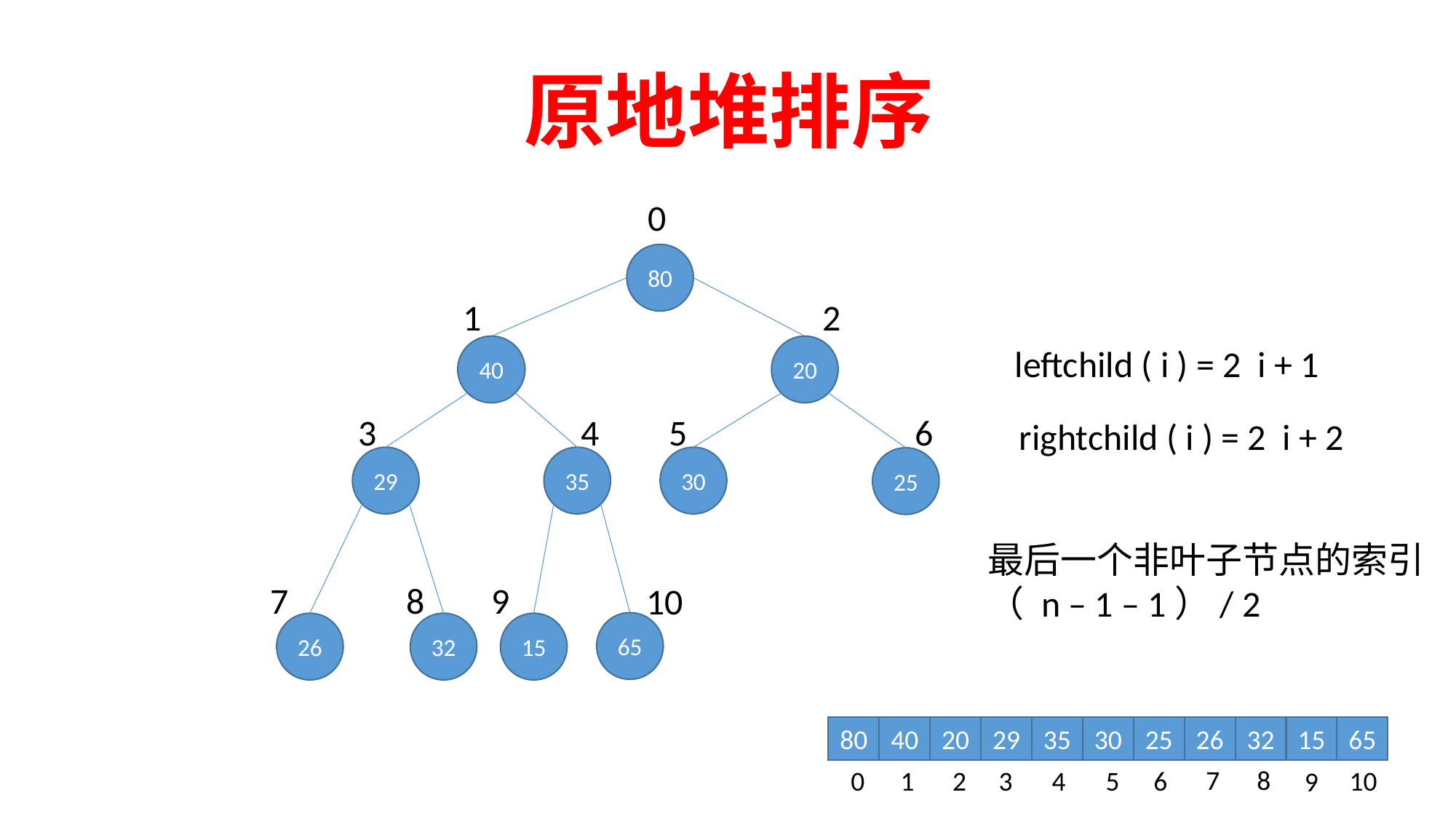

原地堆排序
0
80
2
1
20
leftchild ( i ) = 2  i + 1
40
4
5
6
3
rightchild ( i ) = 2  i + 2
35
30
29
25
最后一个非叶子节点的索引
（ n – 1 – 1）/ 2
7
8
9
10
65
32
15
26
80
40
20
29
35
30
25
26
32
15
65
7
8
0
1
2
3
4
5
6
10
9